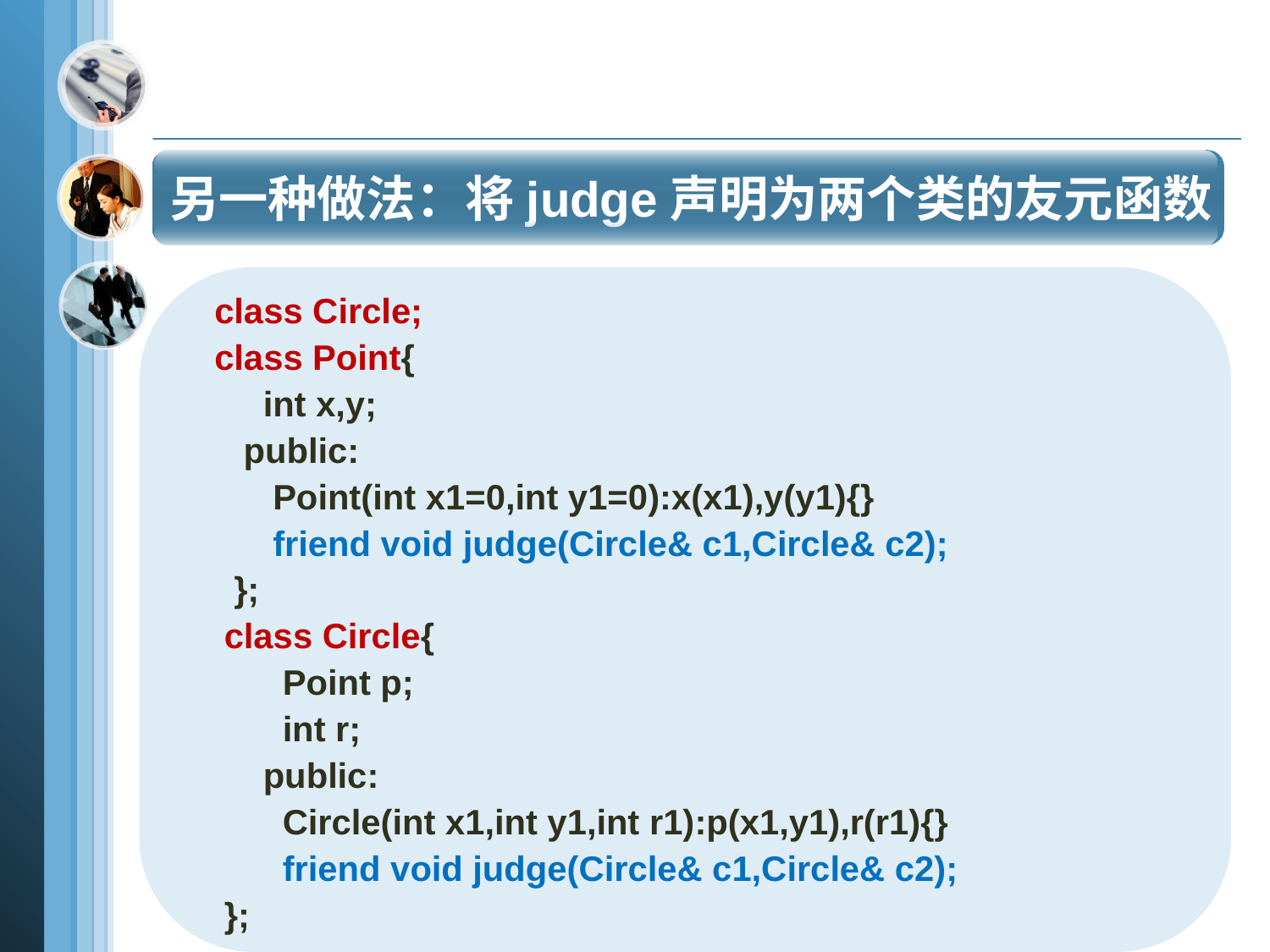

另一种做法：将judge声明为两个类的友元函数

   class Circle;
   class Point{
        int x,y;
      public:
         Point(int x1=0,int y1=0):x(x1),y(y1){}
         friend void judge(Circle& c1,Circle& c2);
     };
    class Circle{
          Point p;
          int r;
        public:
          Circle(int x1,int y1,int r1):p(x1,y1),r(r1){}
          friend void judge(Circle& c1,Circle& c2);
    };